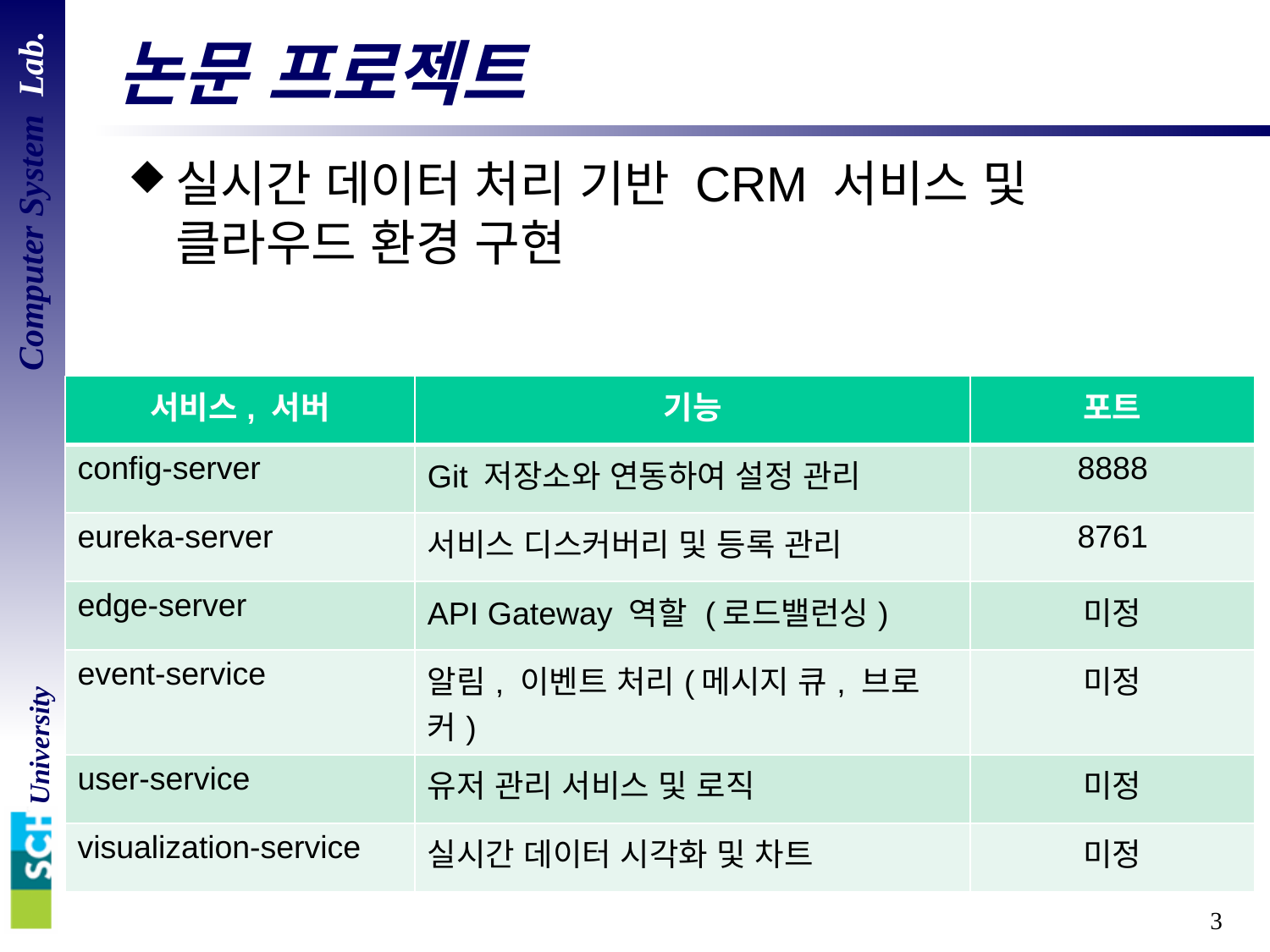

# 논문 프로젝트
실시간 데이터 처리 기반 CRM 서비스 및 클라우드 환경 구현
| 서비스, 서버 | 기능 | 포트 |
| --- | --- | --- |
| config-server | Git 저장소와 연동하여 설정 관리 | 8888 |
| eureka-server | 서비스 디스커버리 및 등록 관리 | 8761 |
| edge-server | API Gateway 역할 (로드밸런싱) | 미정 |
| event-service | 알림, 이벤트 처리(메시지 큐, 브로커) | 미정 |
| user-service | 유저 관리 서비스 및 로직 | 미정 |
| visualization-service | 실시간 데이터 시각화 및 차트 | 미정 |